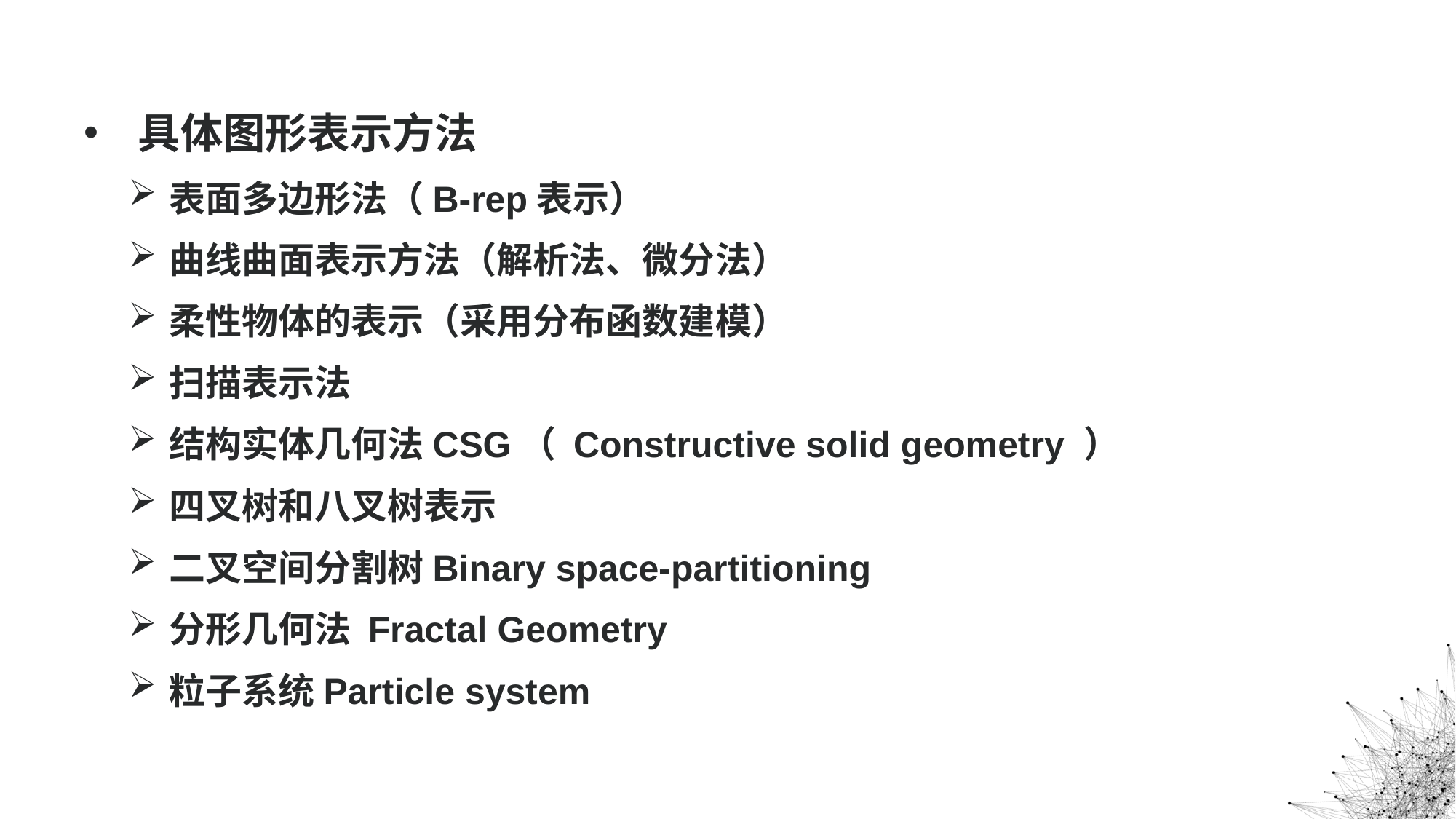

具体图形表示方法
表面多边形法（B-rep表示）
曲线曲面表示方法（解析法、微分法）
柔性物体的表示（采用分布函数建模）
扫描表示法
结构实体几何法CSG（ Constructive solid geometry ）
四叉树和八叉树表示
二叉空间分割树Binary space-partitioning
分形几何法 Fractal Geometry
粒子系统Particle system